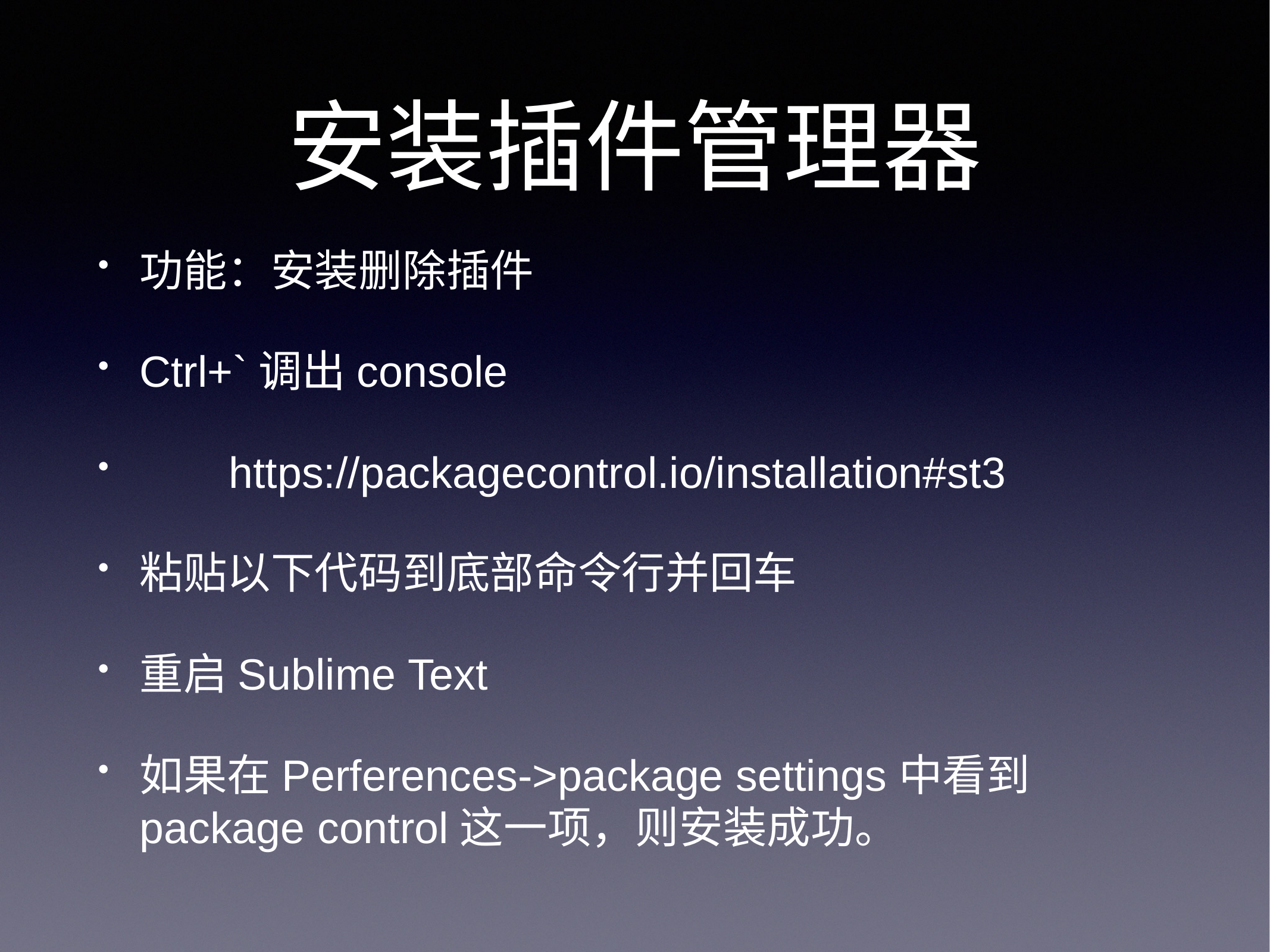

# 安装插件管理器
功能：安装删除插件
Ctrl+`调出console
	https://packagecontrol.io/installation#st3
粘贴以下代码到底部命令行并回车
重启Sublime Text
如果在Perferences->package settings中看到package control这一项，则安装成功。